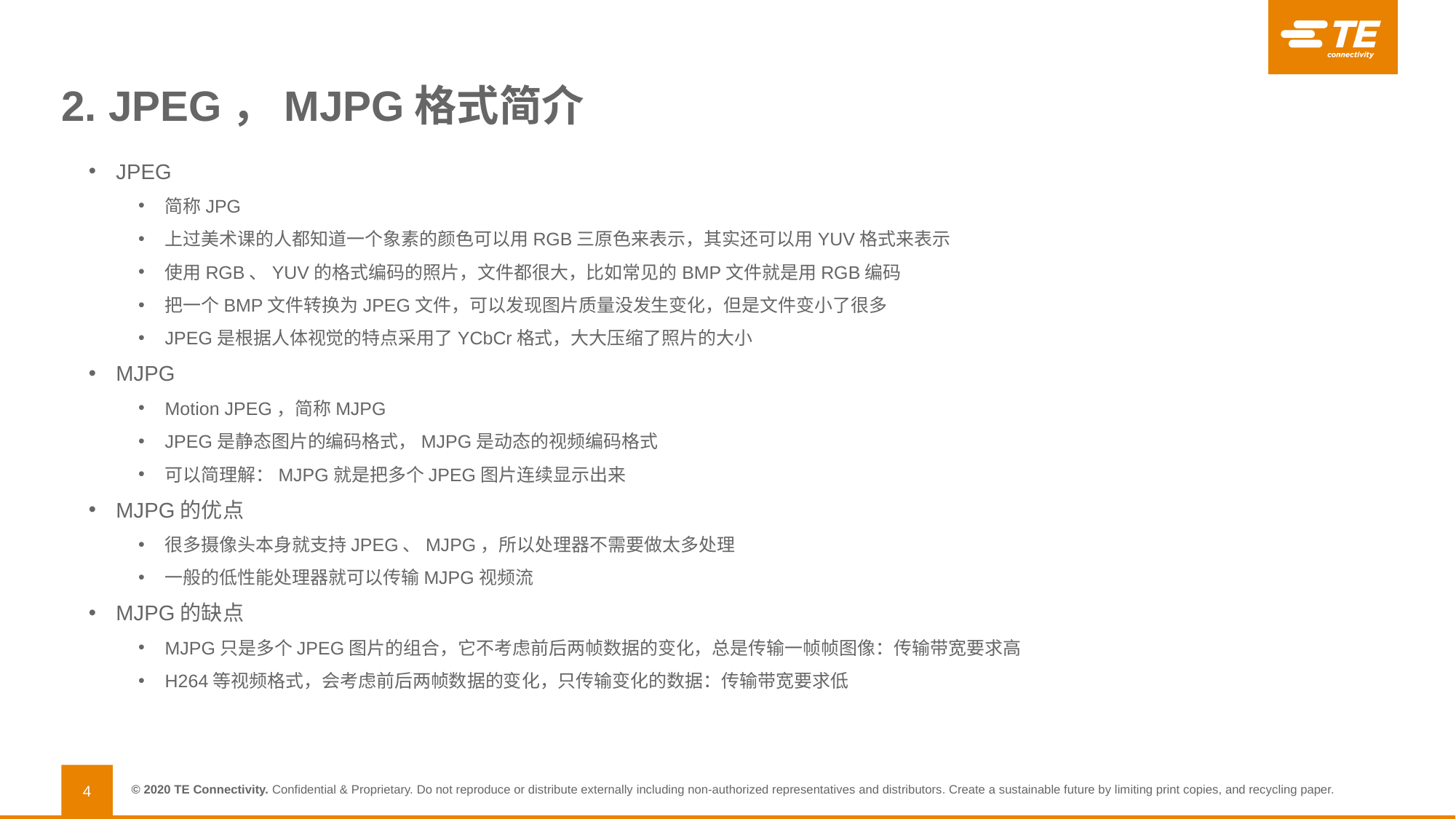

# 2. JPEG，MJPG格式简介
JPEG
简称JPG
上过美术课的人都知道一个象素的颜色可以用RGB三原色来表示，其实还可以用YUV格式来表示
使用RGB、YUV的格式编码的照片，文件都很大，比如常见的BMP文件就是用RGB编码
把一个BMP文件转换为JPEG文件，可以发现图片质量没发生变化，但是文件变小了很多
JPEG是根据人体视觉的特点采用了YCbCr格式，大大压缩了照片的大小
MJPG
Motion JPEG，简称MJPG
JPEG是静态图片的编码格式，MJPG是动态的视频编码格式
可以简理解：MJPG就是把多个JPEG图片连续显示出来
MJPG的优点
很多摄像头本身就支持JPEG、MJPG，所以处理器不需要做太多处理
一般的低性能处理器就可以传输MJPG视频流
MJPG的缺点
MJPG只是多个JPEG图片的组合，它不考虑前后两帧数据的变化，总是传输一帧帧图像：传输带宽要求高
H264等视频格式，会考虑前后两帧数据的变化，只传输变化的数据：传输带宽要求低

4